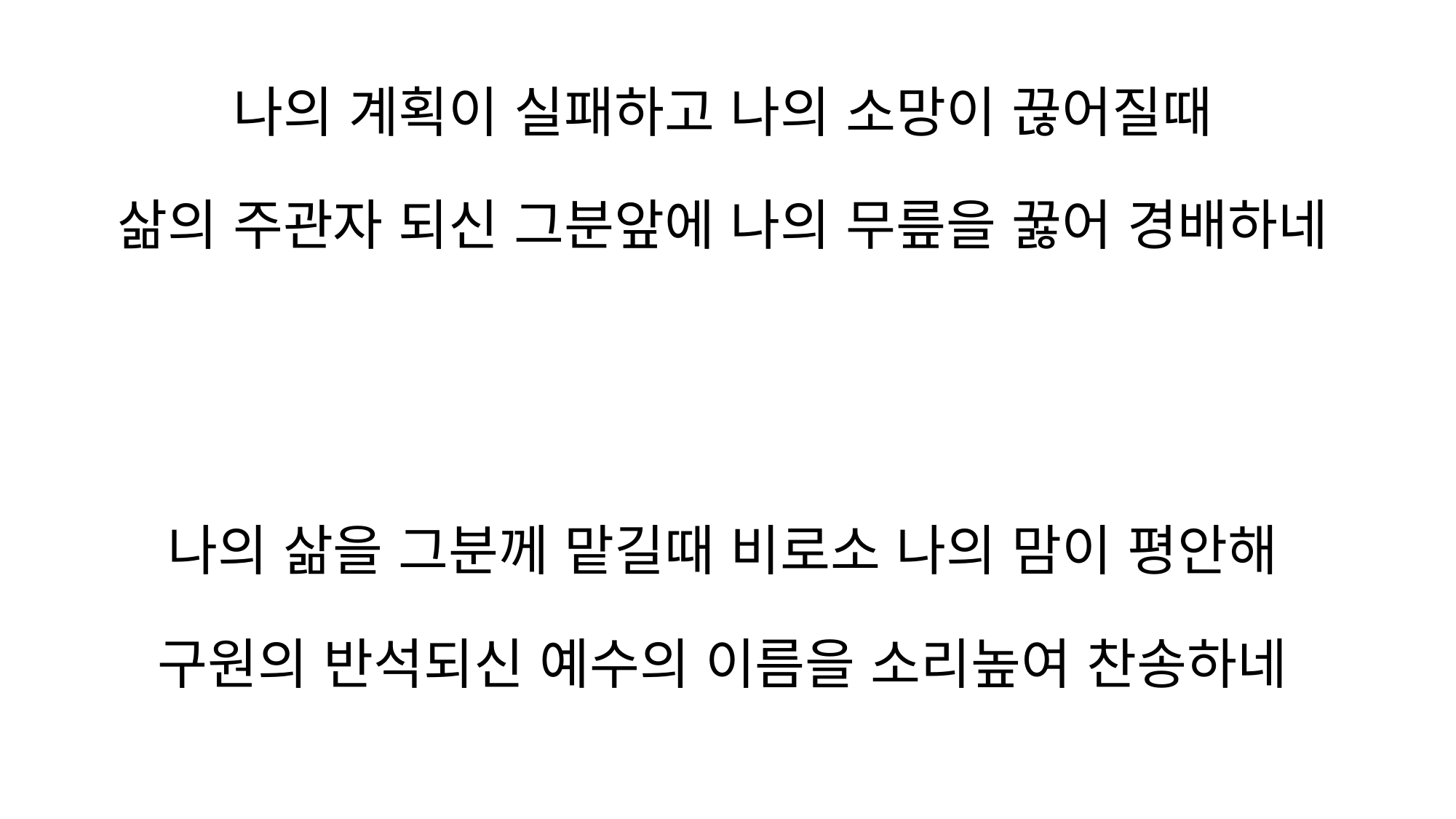

나의 계획이 실패하고 나의 소망이 끊어질때
삶의 주관자 되신 그분앞에 나의 무릎을 꿇어 경배하네

나의 삶을 그분께 맡길때 비로소 나의 맘이 평안해
구원의 반석되신 예수의 이름을 소리높여 찬송하네